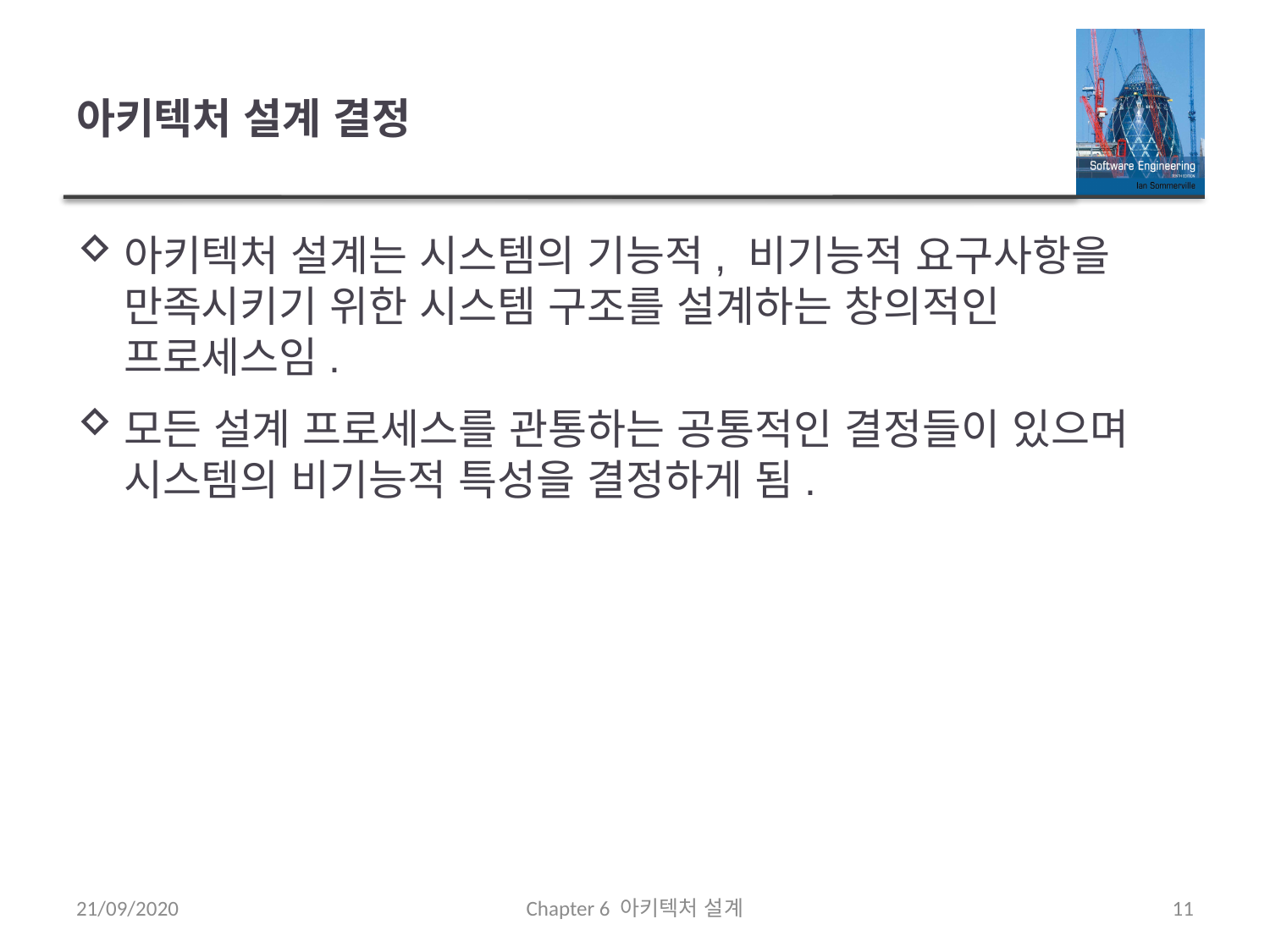

# 아키텍처 설계 결정
아키텍처 설계는 시스템의 기능적, 비기능적 요구사항을 만족시키기 위한 시스템 구조를 설계하는 창의적인 프로세스임.
모든 설계 프로세스를 관통하는 공통적인 결정들이 있으며 시스템의 비기능적 특성을 결정하게 됨.
21/09/2020
Chapter 6 아키텍처 설계
11